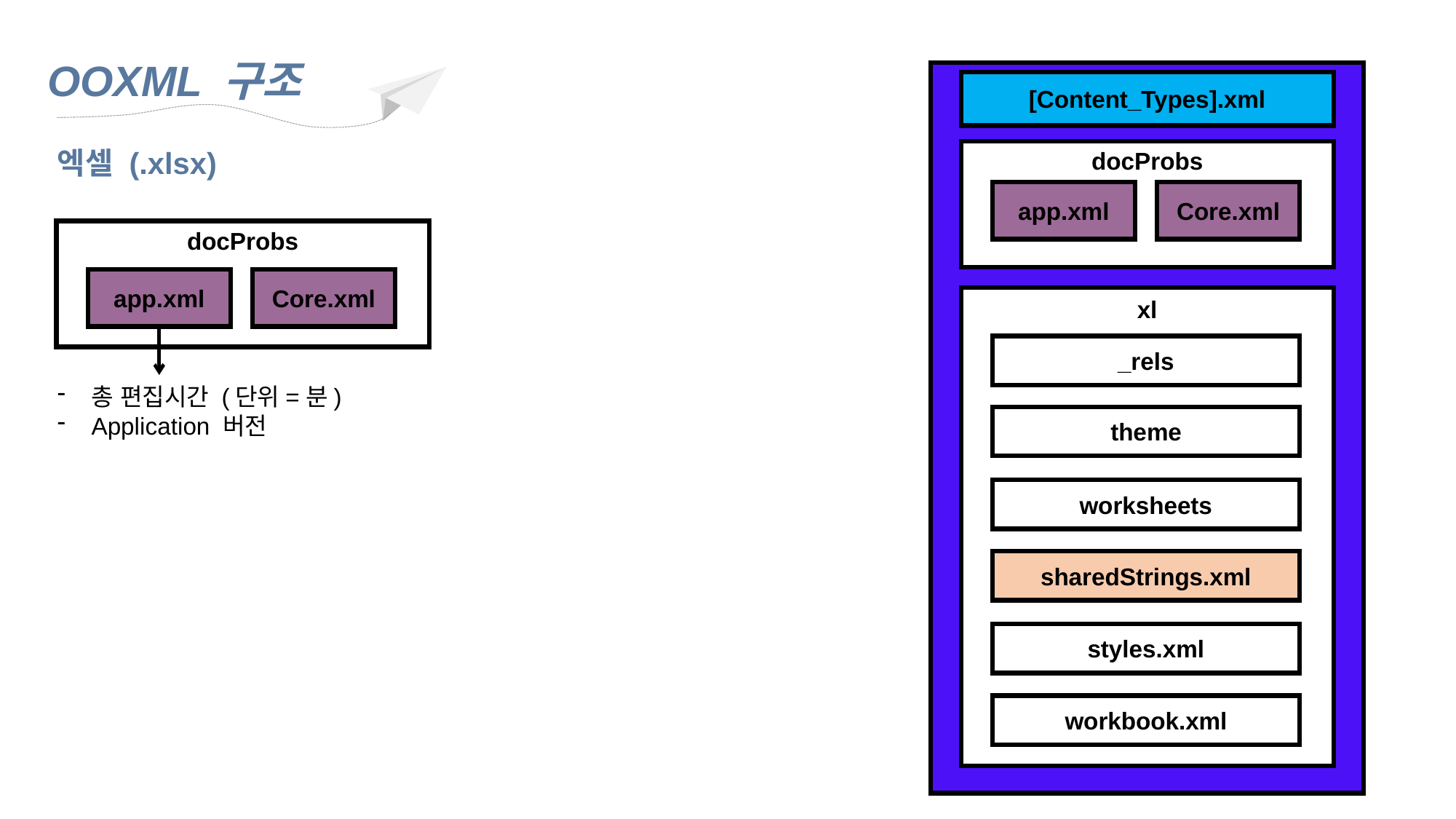

OOXML 구조

[Content_Types].xml
docProbs

Core.xml
app.xml

xl

_rels
theme
worksheets
sharedStrings.xml
styles.xml
workbook.xml

엑셀 (.xlsx)

총 편집시간 (단위=분)
Application 버전
docProbs

Core.xml
app.xml